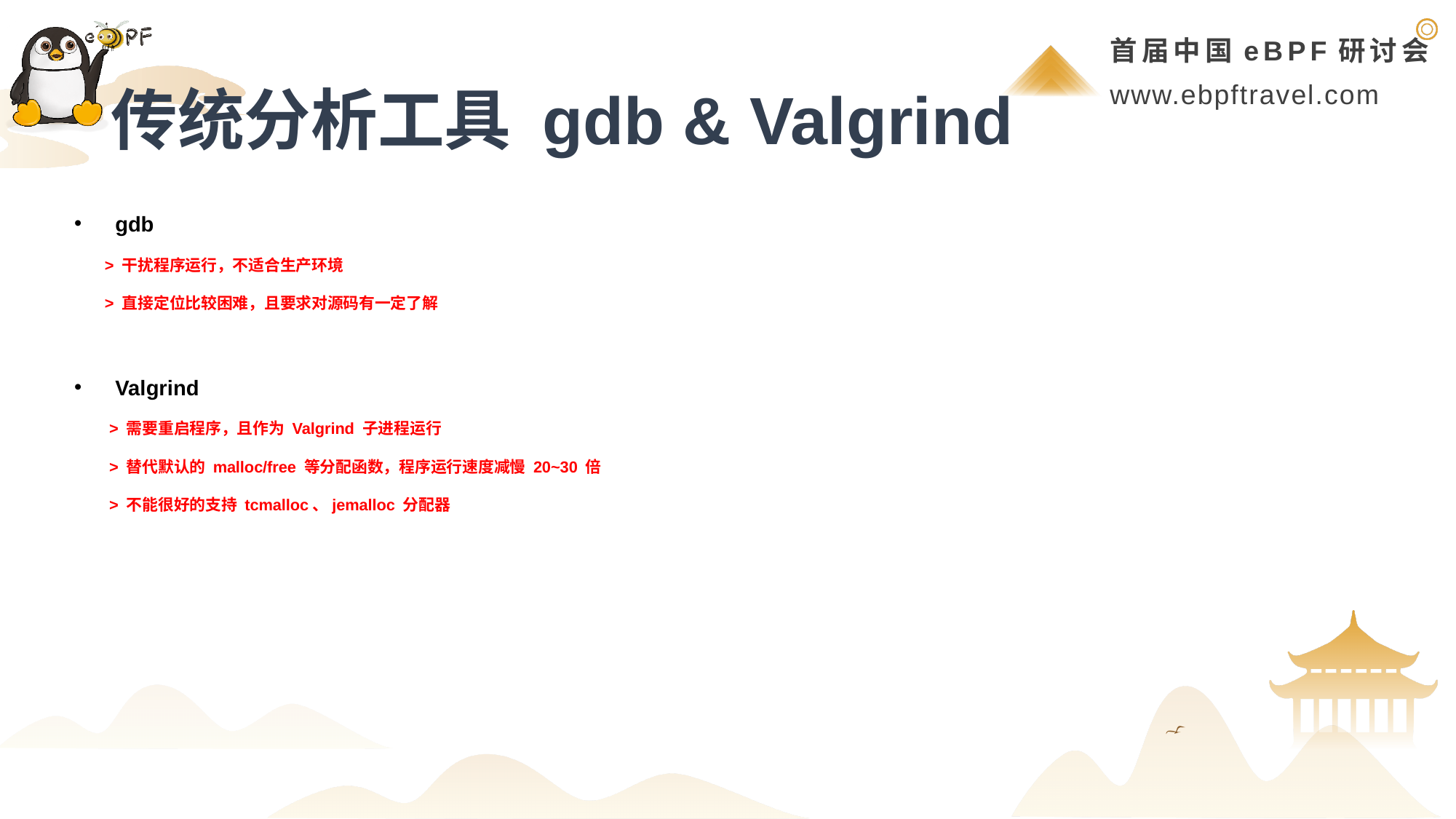

# 传统分析工具 gdb & Valgrind
gdb
       > 干扰程序运行，不适合生产环境
       > 直接定位比较困难，且要求对源码有一定了解

Valgrind
        > 需要重启程序，且作为 Valgrind 子进程运行
        > 替代默认的 malloc/free 等分配函数，程序运行速度减慢 20~30 倍
        > 不能很好的支持 tcmalloc、jemalloc 分配器